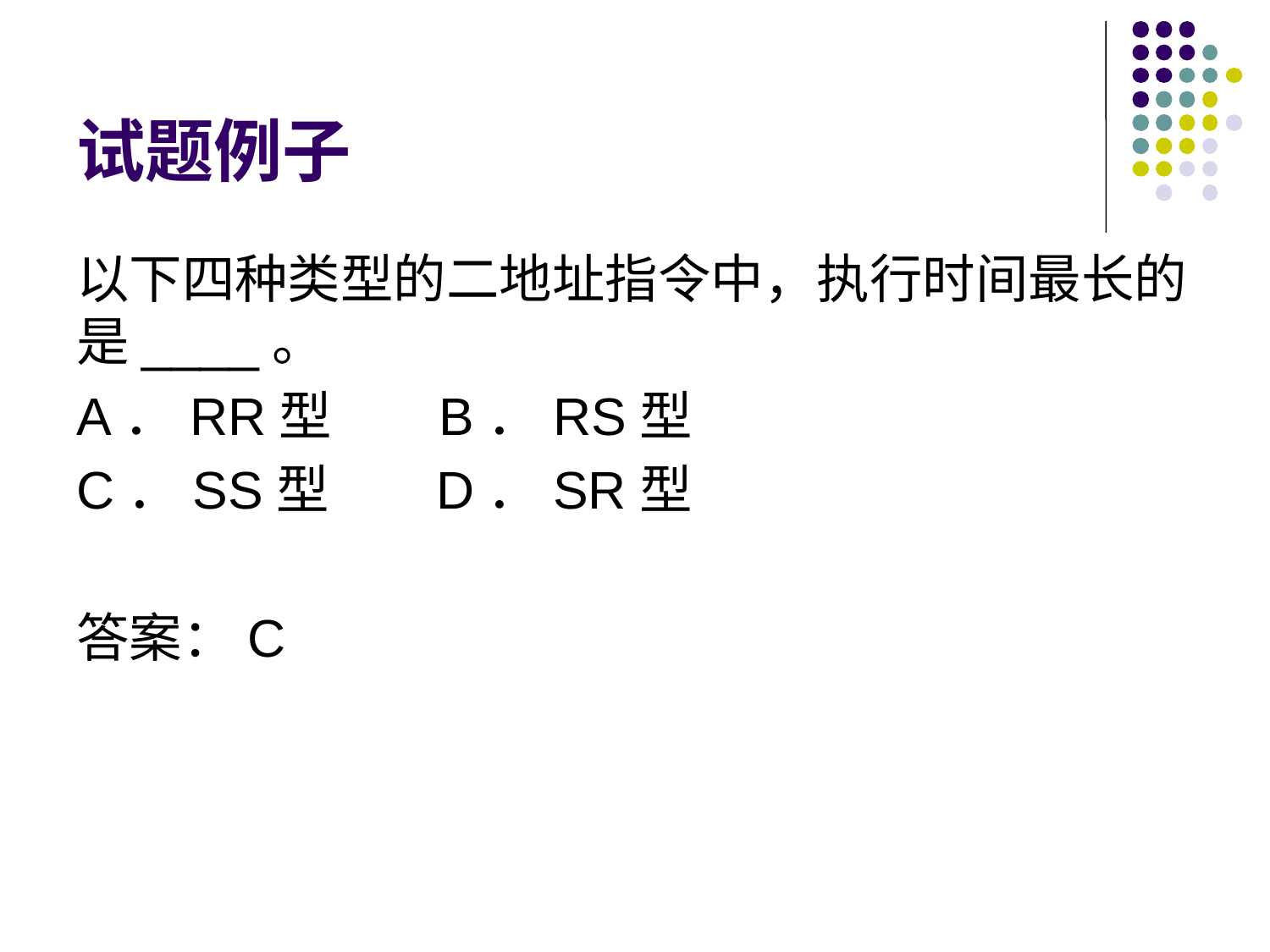

# 试题例子
以下四种类型的二地址指令中，执行时间最长的是____。
A．RR型        B．RS型
C．SS型        D．SR型

答案：C
20